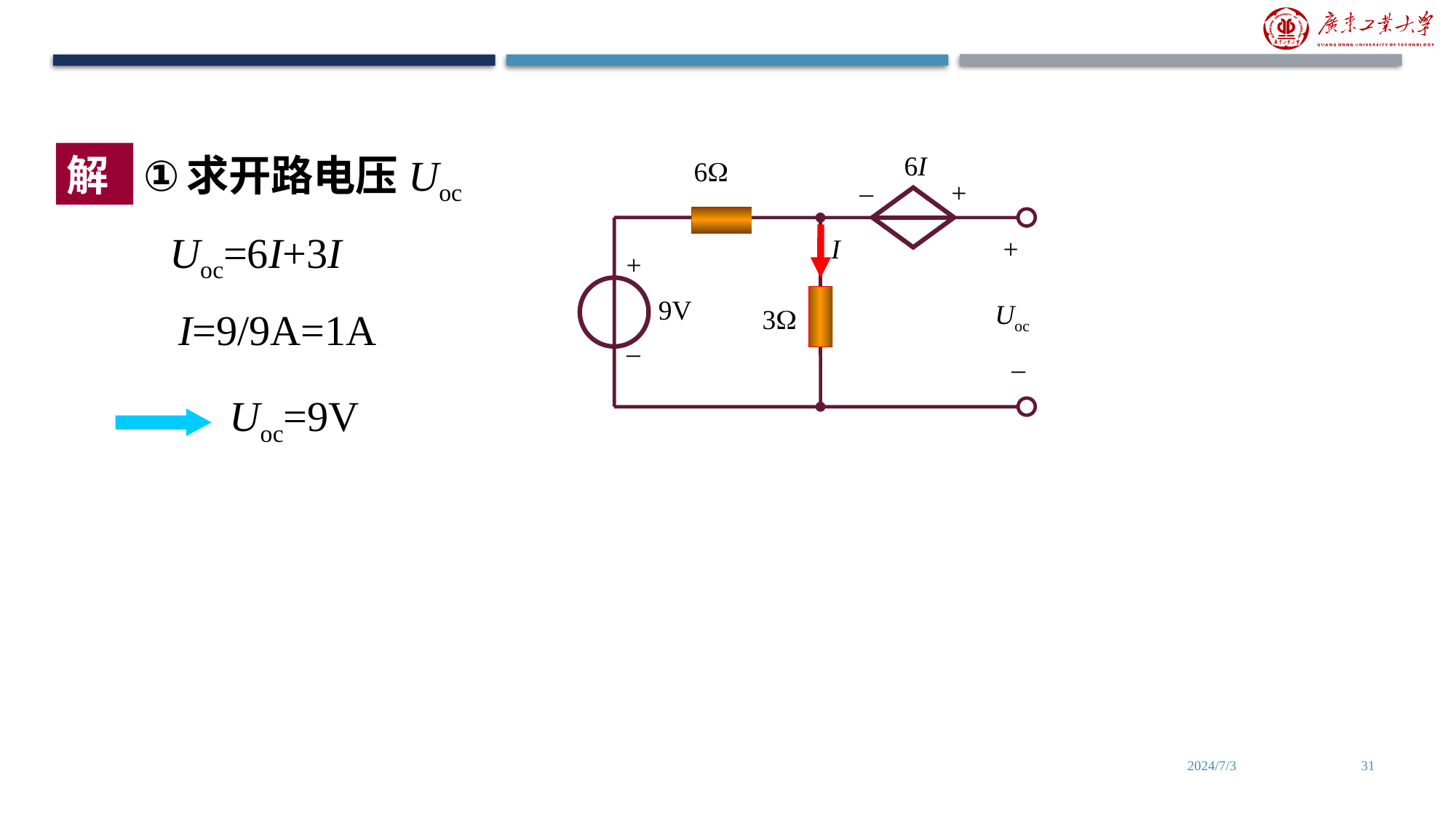

解
求开路电压Uoc
6I
6Ω
+
–

+
I
+

9V
Uoc
3Ω
–
–

Uoc=6I+3I

I=9/9A=1A
Uoc=9V

2024/7/3
31